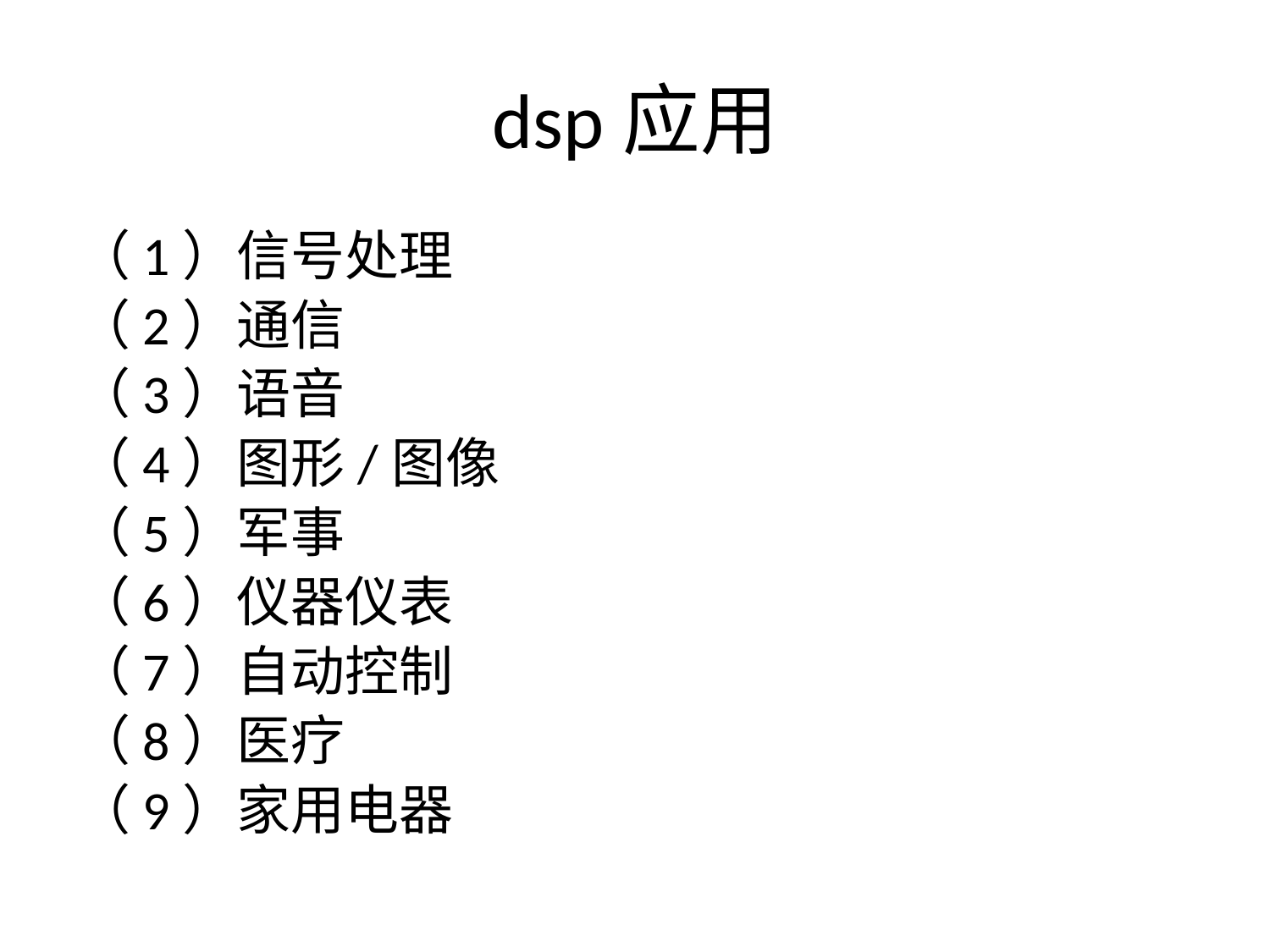

# dsp应用
（1）信号处理
（2）通信
（3）语音
（4）图形/图像
（5）军事
（6）仪器仪表
（7）自动控制
（8）医疗
（9）家用电器